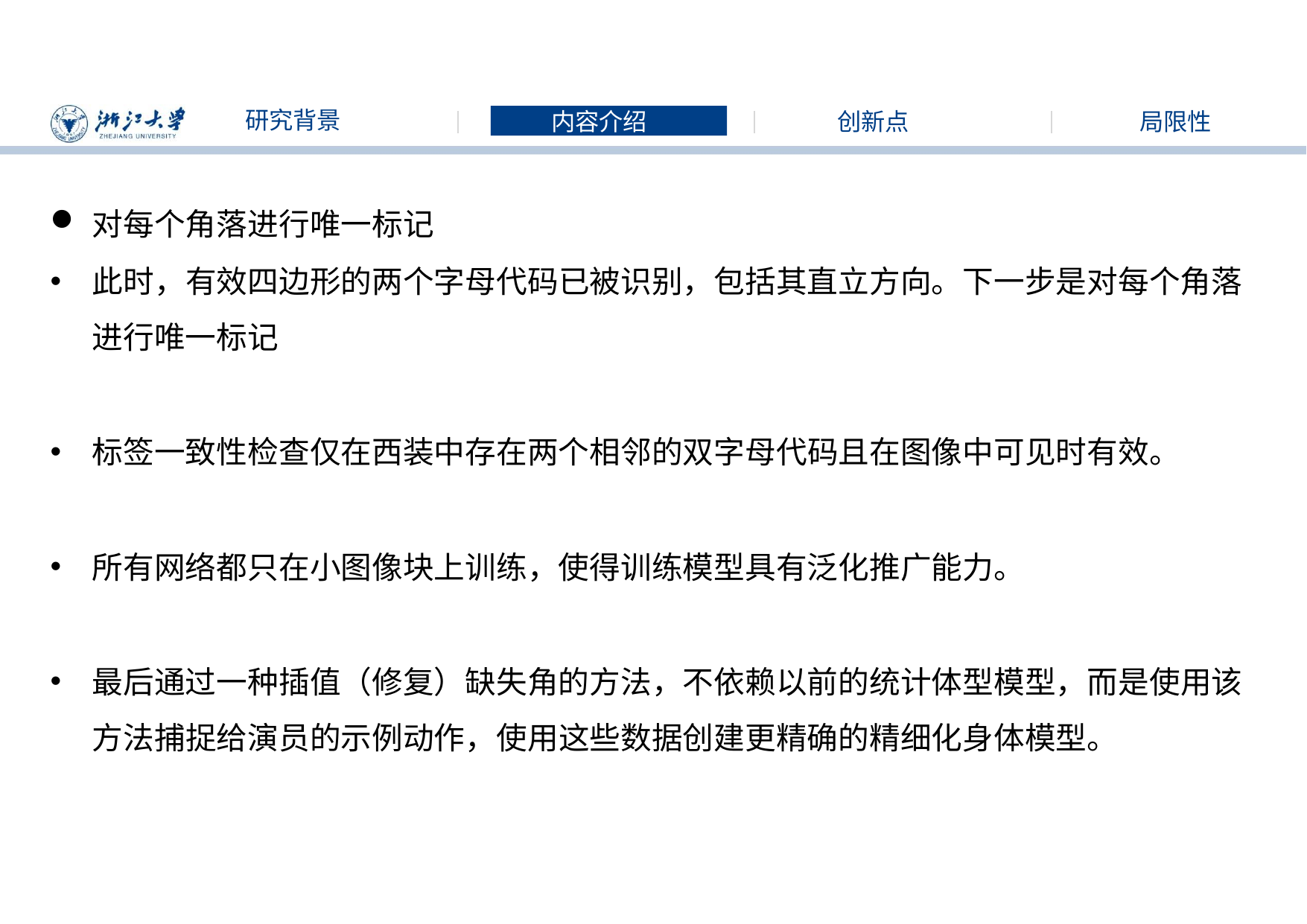

研究背景
创新点
局限性
内容介绍

对每个角落进行唯一标记
此时，有效四边形的两个字母代码已被识别，包括其直立方向。下一步是对每个角落进行唯一标记

标签一致性检查仅在西装中存在两个相邻的双字母代码且在图像中可见时有效。

所有网络都只在小图像块上训练，使得训练模型具有泛化推广能力。

最后通过一种插值（修复）缺失角的方法，不依赖以前的统计体型模型，而是使用该方法捕捉给演员的示例动作，使用这些数据创建更精确的精细化身体模型。